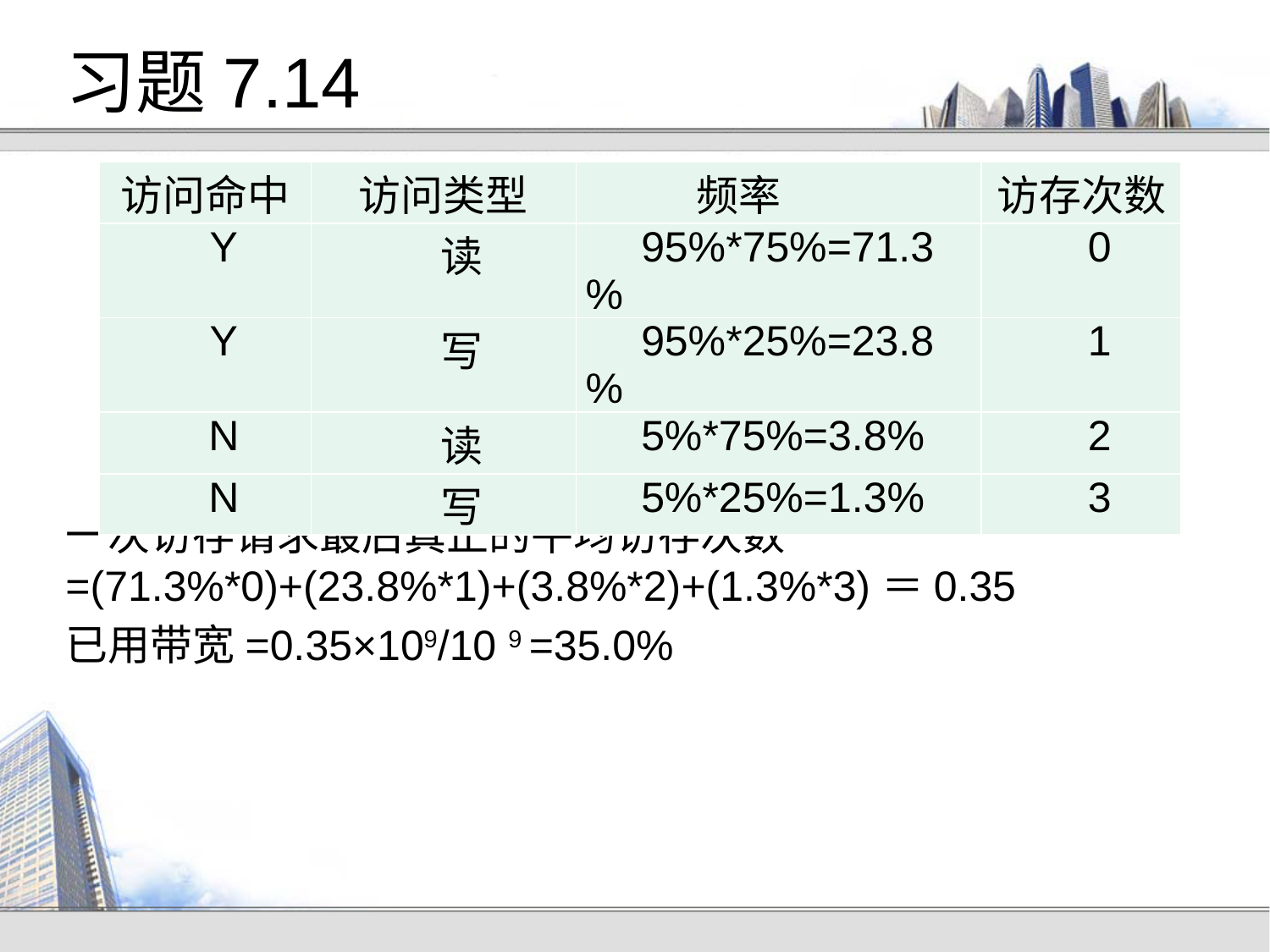

# 习题7.14

一次访存请求最后真正的平均访存次数=(71.3%*0)+(23.8%*1)+(3.8%*2)+(1.3%*3)＝0.35
已用带宽=0.35×109/10 9 =35.0%

| 访问命中 | 访问类型 | 频率 | 访存次数 |
| --- | --- | --- | --- |
| Y | 读 | 95%\*75%=71.3% | 0 |
| Y | 写 | 95%\*25%=23.8% | 1 |
| N | 读 | 5%\*75%=3.8% | 2 |
| N | 写 | 5%\*25%=1.3% | 3 |